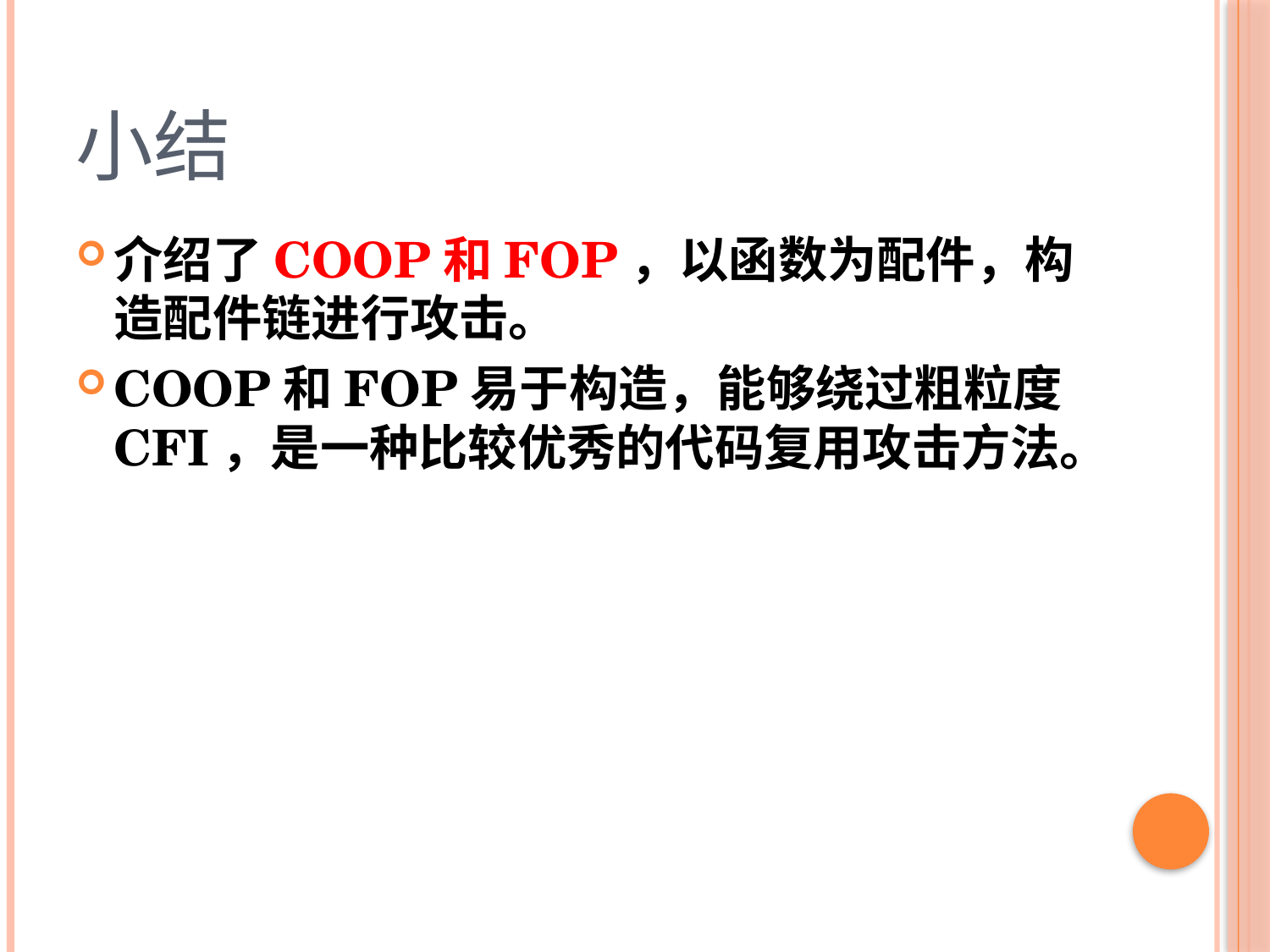

# 小结
介绍了COOP和FOP，以函数为配件，构造配件链进行攻击。
COOP和FOP易于构造，能够绕过粗粒度CFI，是一种比较优秀的代码复用攻击方法。